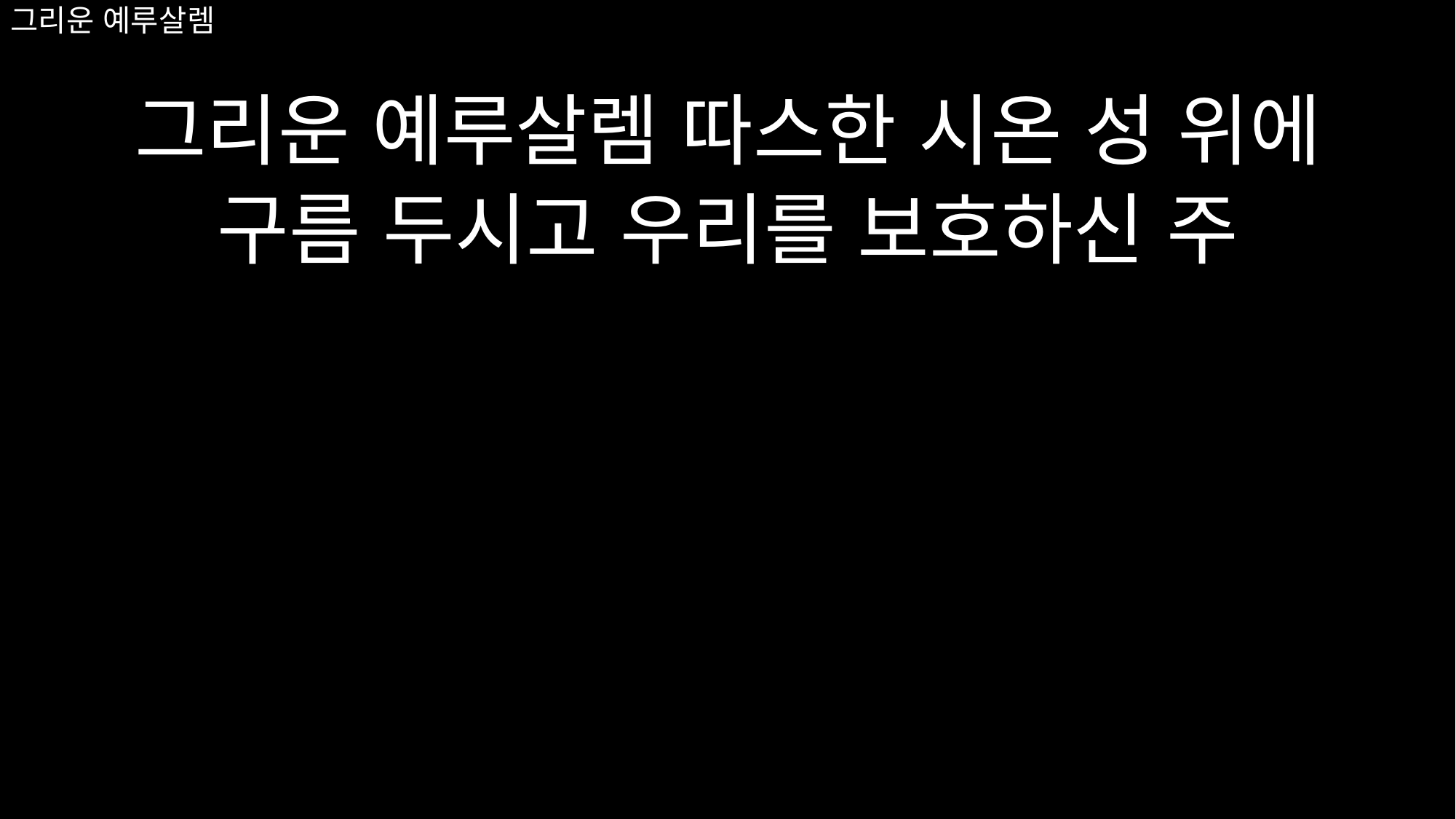

그리운 예루살렘 따스한 시온 성 위에
구름 두시고 우리를 보호하신 주

# 그리운 예루살렘